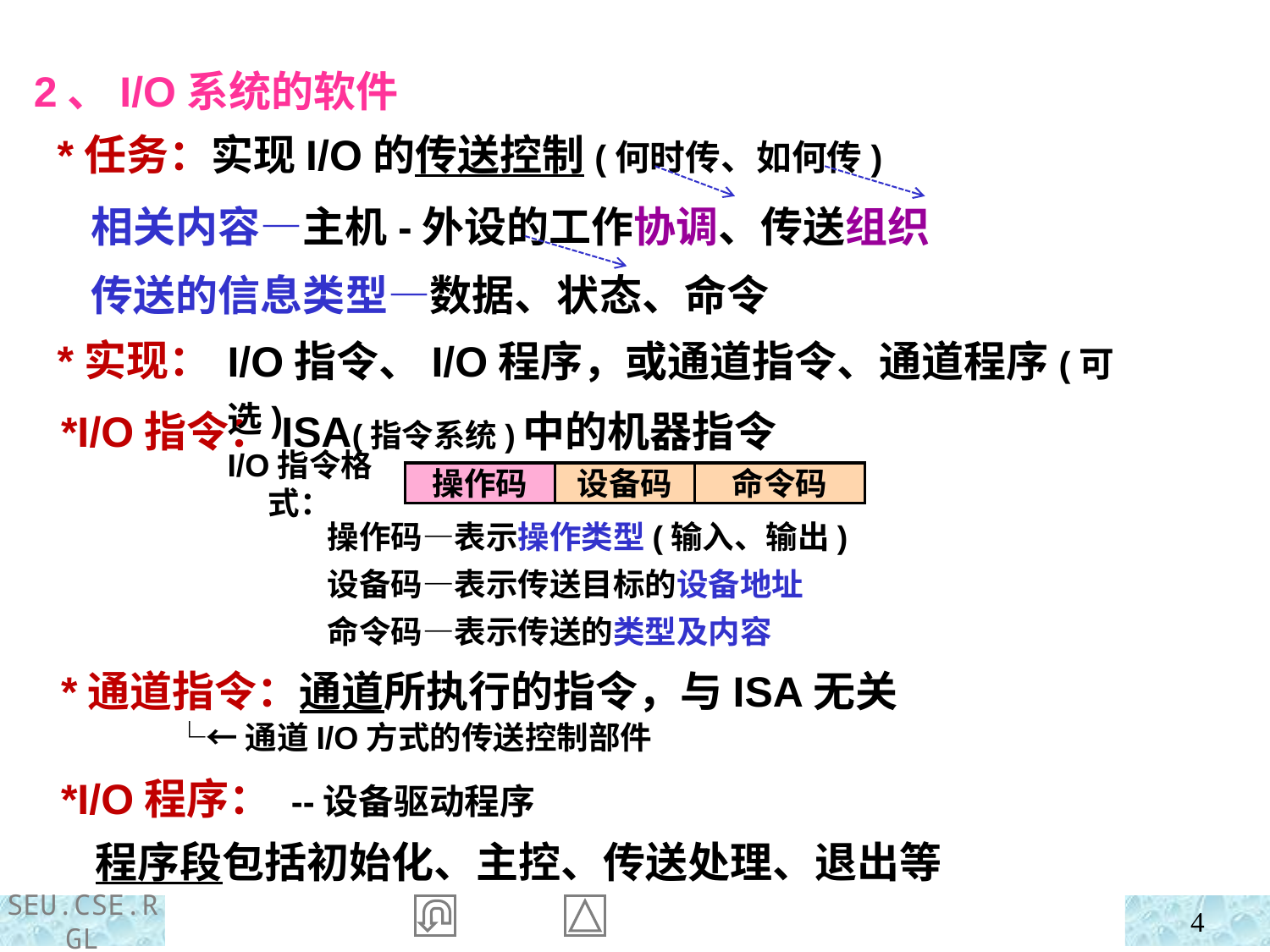

2、I/O系统的软件
  *任务：实现I/O的传送控制(何时传、如何传)

  *实现：
     相关内容—主机-外设的工作协调、传送组织
     传送的信息类型—数据、状态、命令
I/O指令、I/O程序，或通道指令、通道程序(可选)
  *I/O指令：ISA(指令系统)中的机器指令
I/O指令格式：
操作码
设备码
命令码
操作码—表示操作类型(输入、输出)
设备码—表示传送目标的设备地址
命令码—表示传送的类型及内容
  *通道指令：通道所执行的指令，与ISA无关
                   └←通道I/O方式的传送控制部件
  *I/O程序： --设备驱动程序
     程序段包括初始化、主控、传送处理、退出等

4